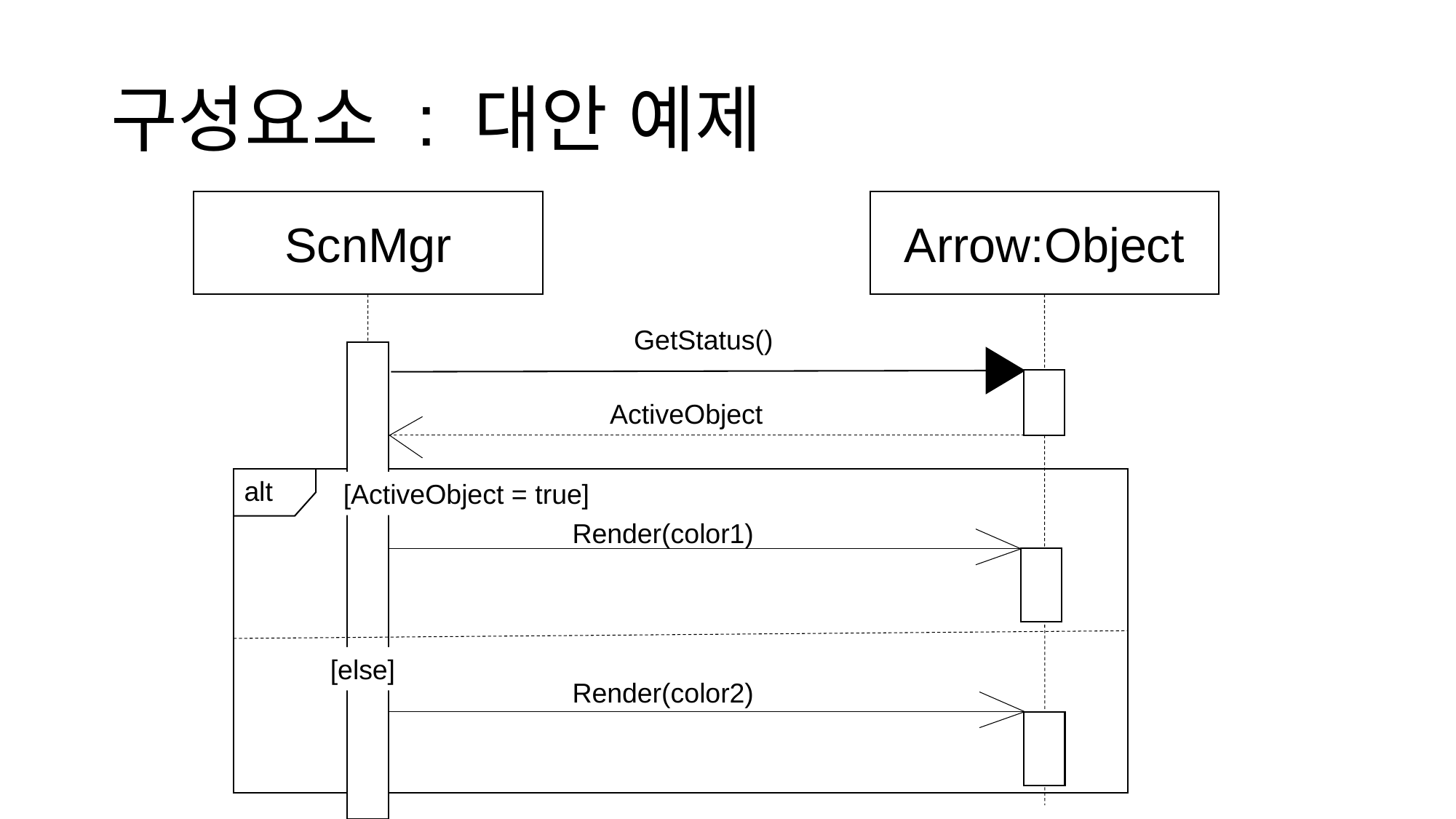

# 구성요소 : 대안 예제

ScnMgr
Arrow:Object
GetStatus()

ActiveObject
Render(color1)

alt
[ActiveObject = true]
[else]
Render(color2)